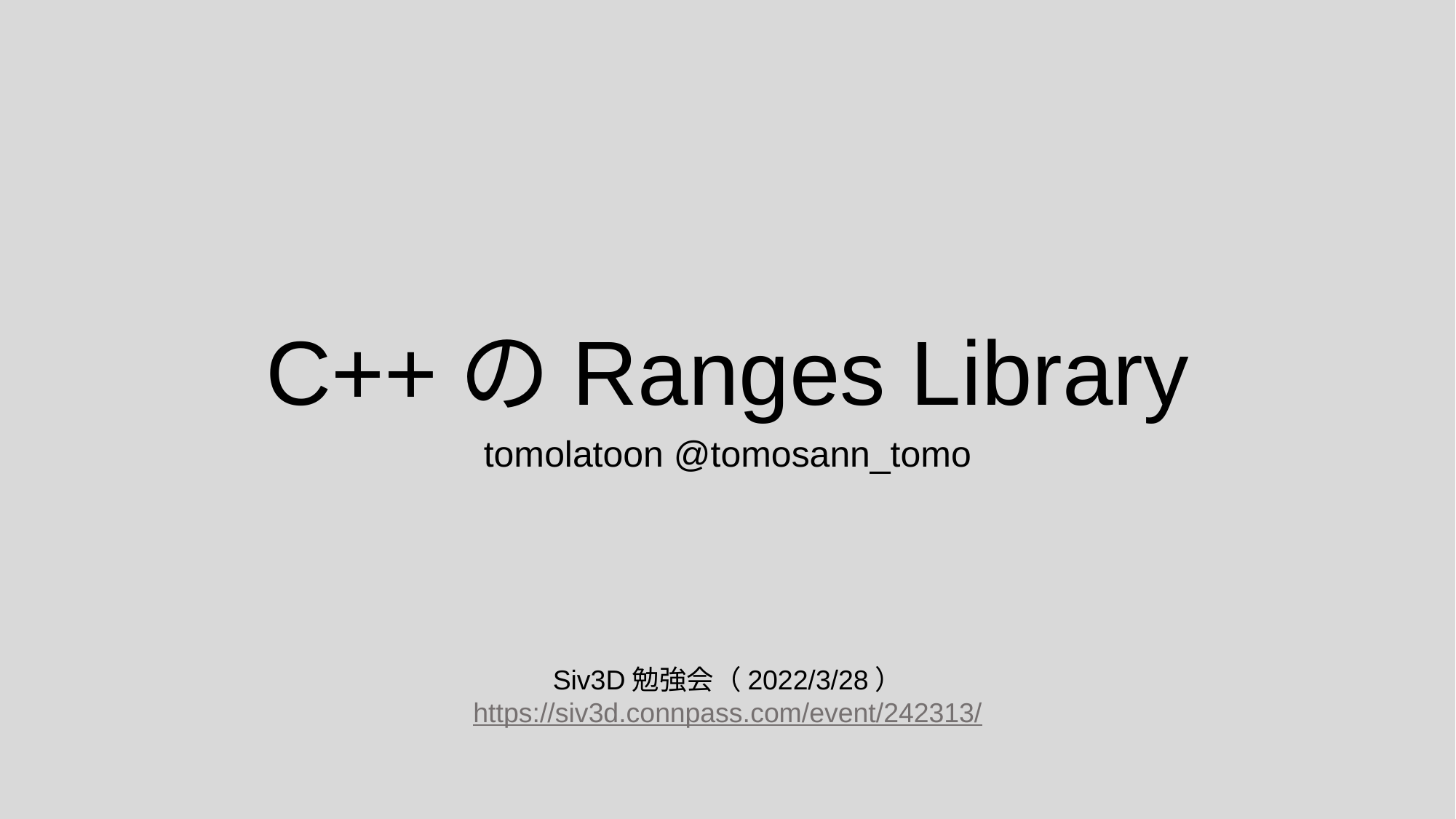

# C++のRanges Library
tomolatoon @tomosann_tomo
Siv3D勉強会（2022/3/28）
https://siv3d.connpass.com/event/242313/